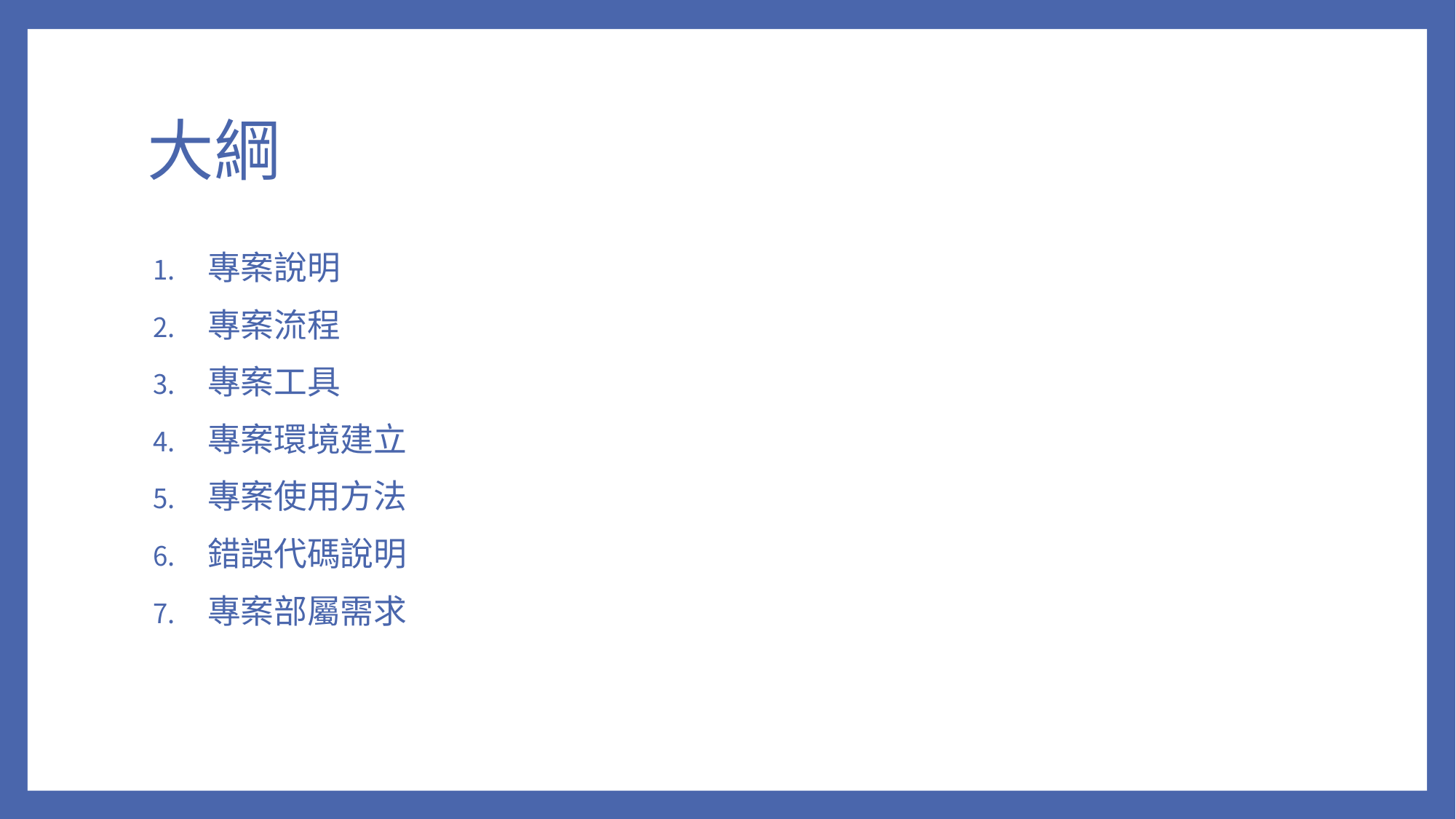

# 大綱
專案說明
專案流程
專案工具
專案環境建立
專案使用方法
錯誤代碼說明
專案部屬需求